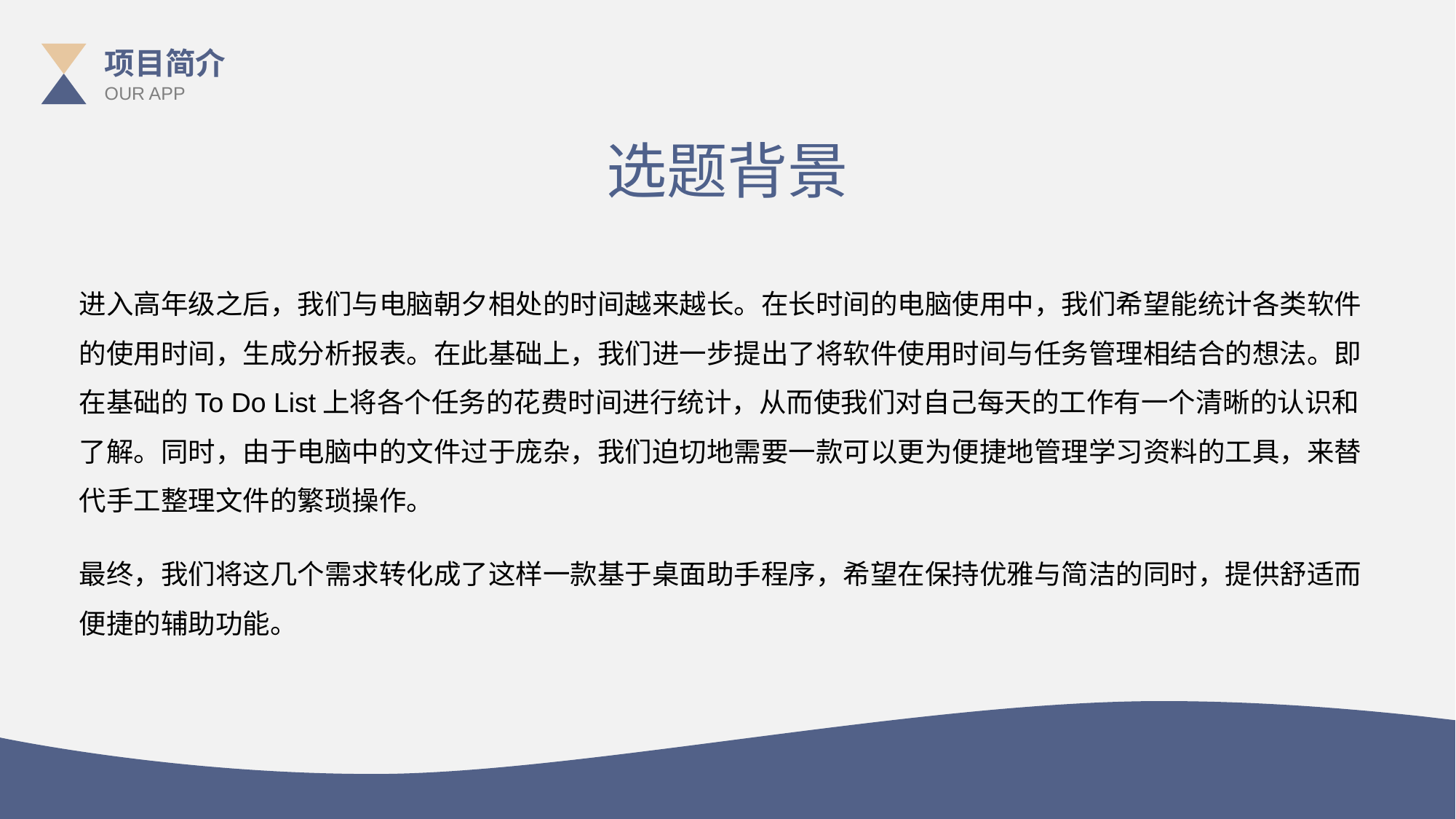

项目简介
OUR APP

选题背景
进入高年级之后，我们与电脑朝夕相处的时间越来越长。在长时间的电脑使用中，我们希望能统计各类软件的使用时间，生成分析报表。在此基础上，我们进一步提出了将软件使用时间与任务管理相结合的想法。即在基础的To Do List上将各个任务的花费时间进行统计，从而使我们对自己每天的工作有一个清晰的认识和了解。同时，由于电脑中的文件过于庞杂，我们迫切地需要一款可以更为便捷地管理学习资料的工具，来替代手工整理文件的繁琐操作。
最终，我们将这几个需求转化成了这样一款基于桌面助手程序，希望在保持优雅与简洁的同时，提供舒适而便捷的辅助功能。